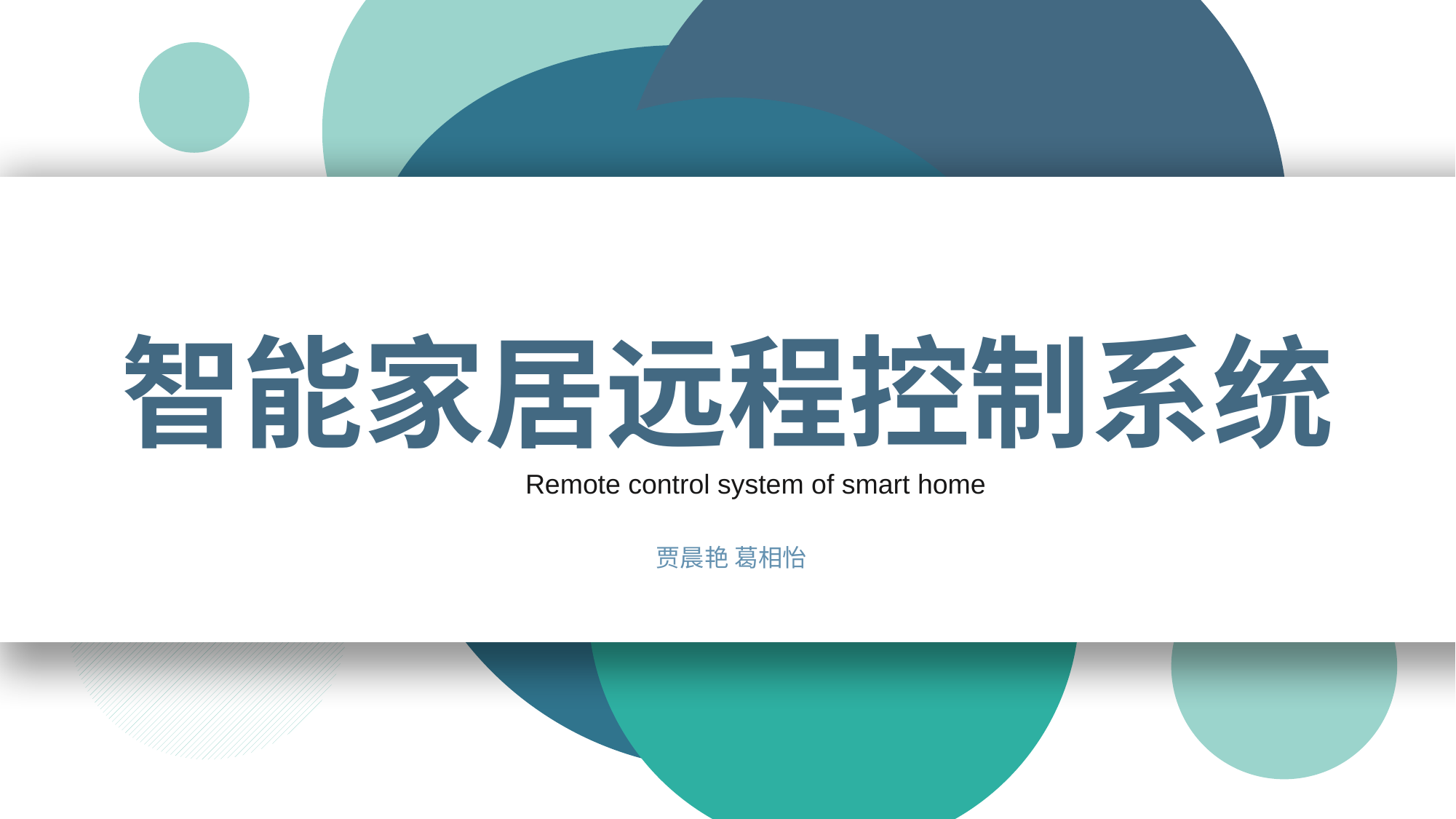

智能家居远程控制系统
Remote control system of smart home
贾晨艳 葛相怡